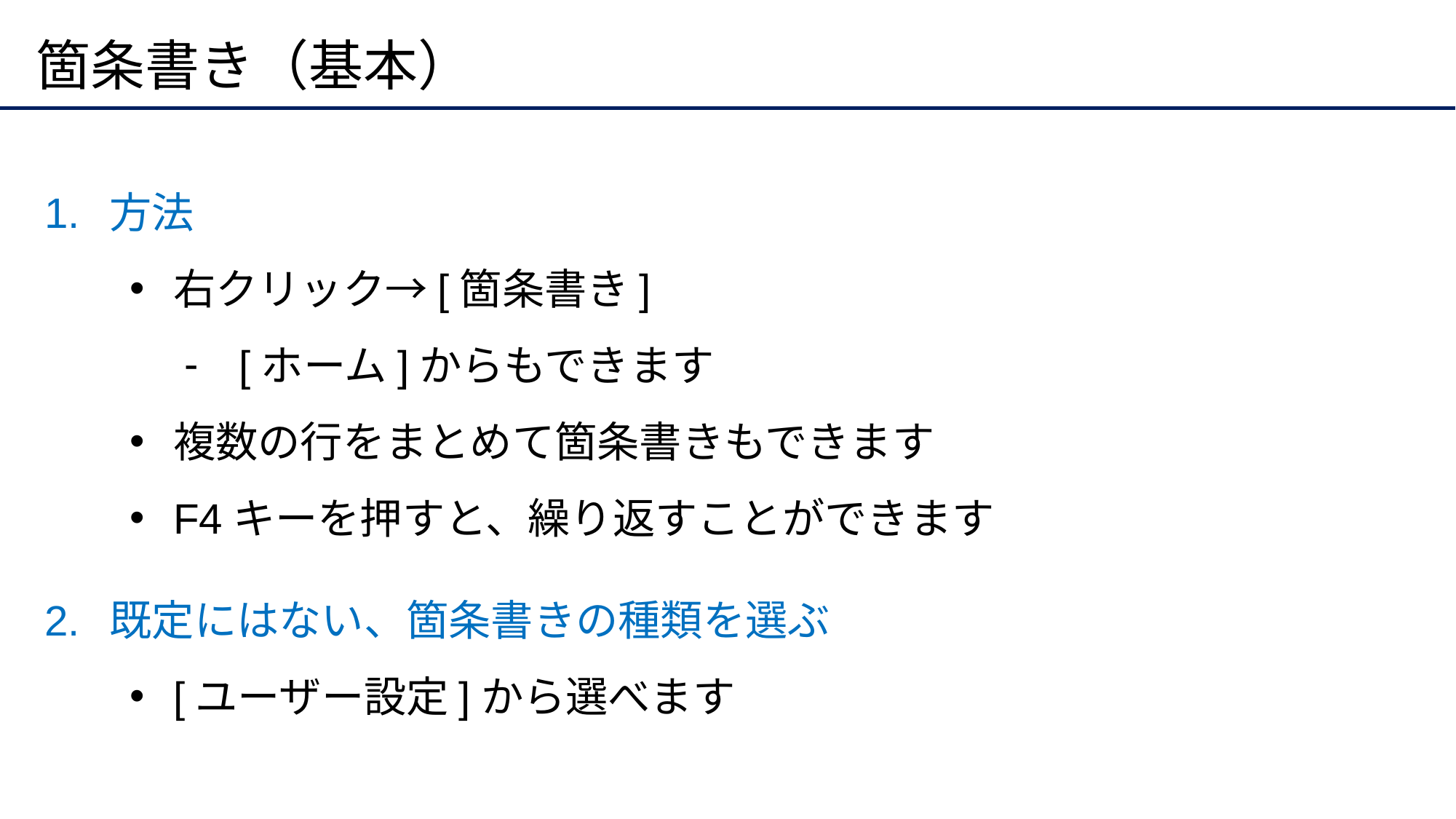

# 箇条書き（基本）
方法
右クリック→[箇条書き]
[ホーム]からもできます
複数の行をまとめて箇条書きもできます
F4キーを押すと、繰り返すことができます
既定にはない、箇条書きの種類を選ぶ
[ユーザー設定]から選べます